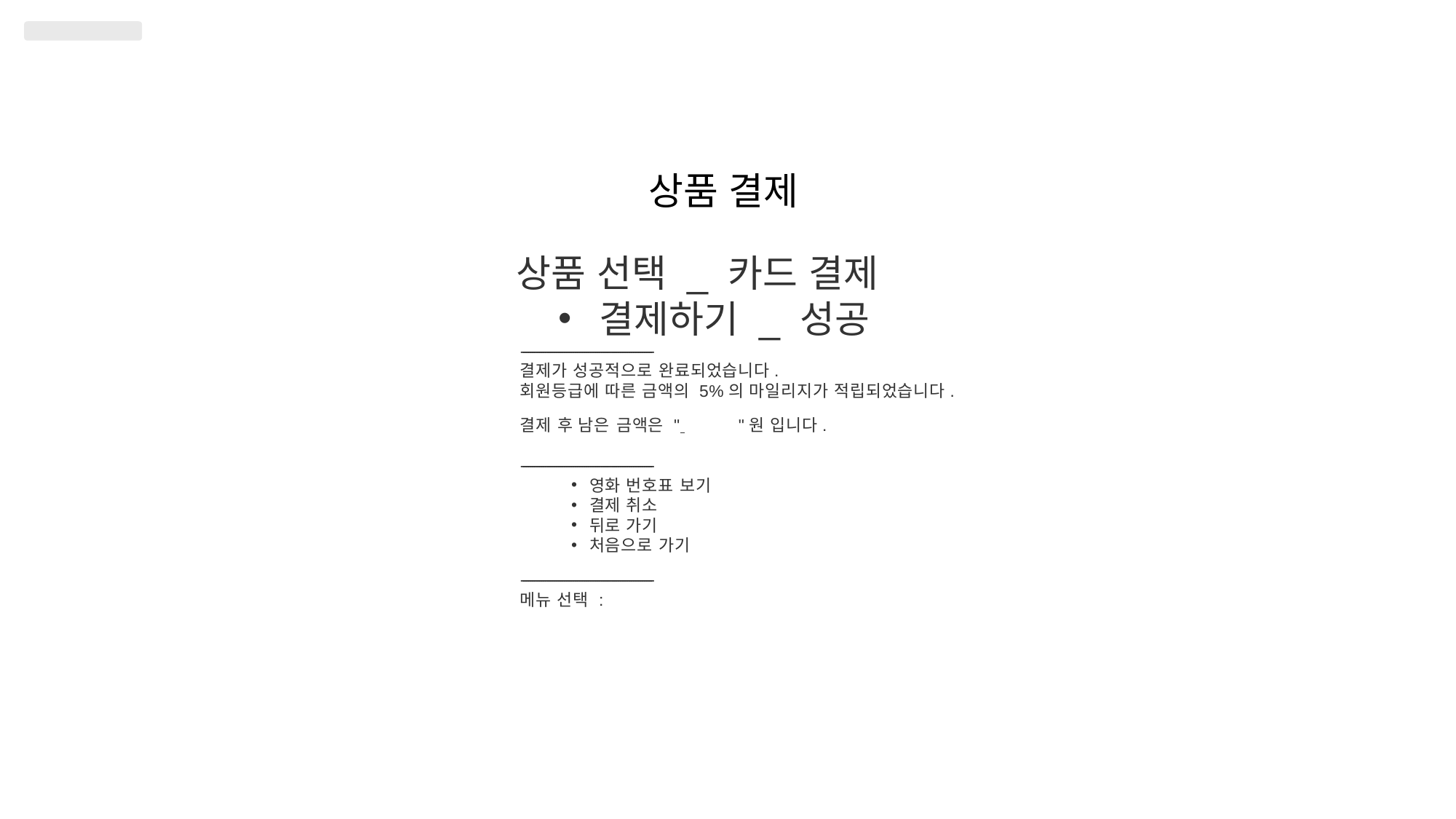

# 상품 결제
상품 선택 _ 카드 결제
결제하기 _ 성공
-------------------------------------------------------------
결제가 성공적으로 완료되었습니다.
회원등급에 따른 금액의 5%의 마일리지가 적립되었습니다.

결제 후 남은 금액은 " 	"원 입니다.

-------------------------------------------------------------
영화 번호표 보기
결제 취소
뒤로 가기
처음으로 가기

-------------------------------------------------------------
메뉴 선택 :